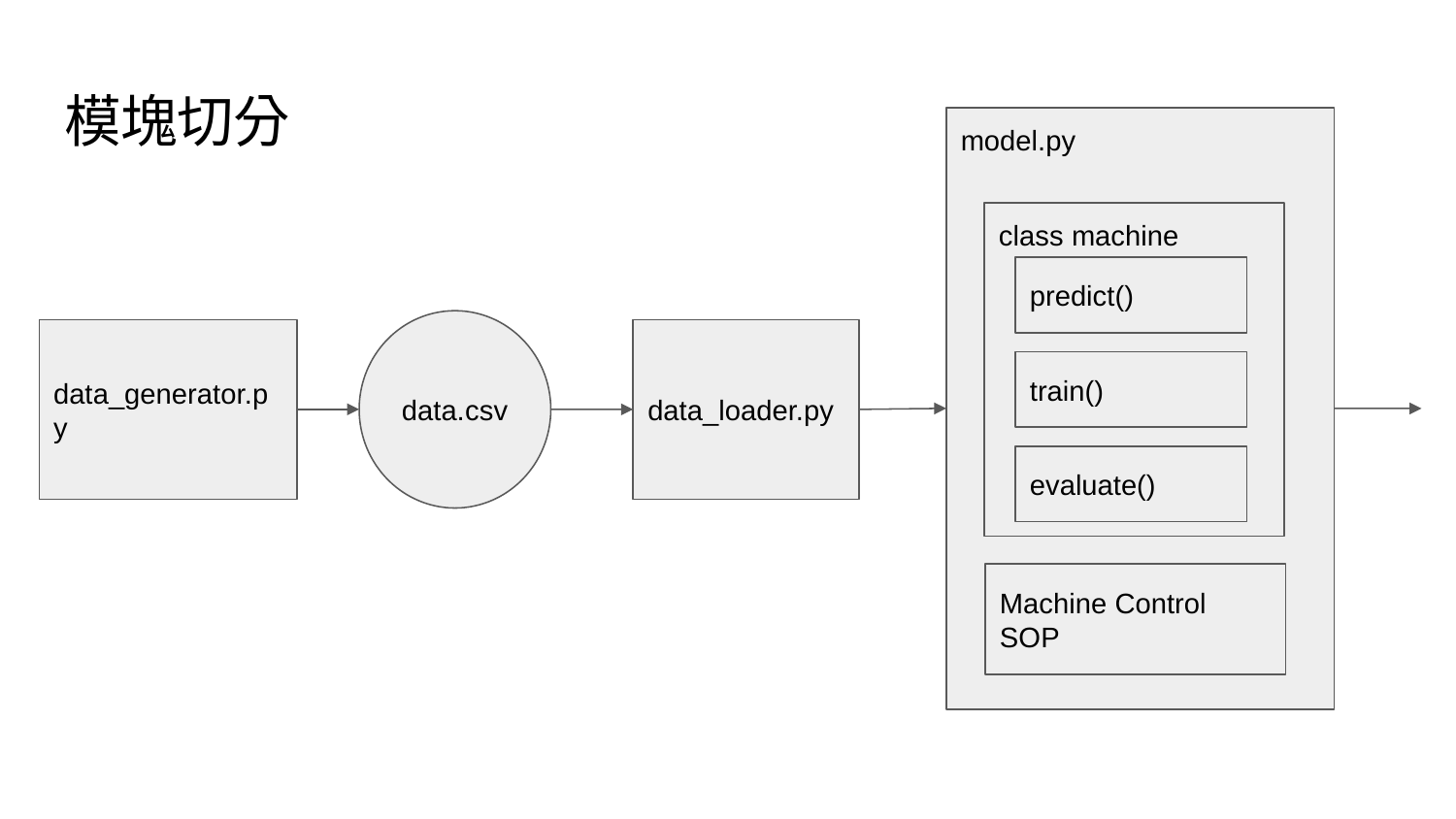

# 模塊切分
model.py
class machine
predict()
train()
evaluate()
data.csv
data_generator.py
data_loader.py
Machine Control SOP